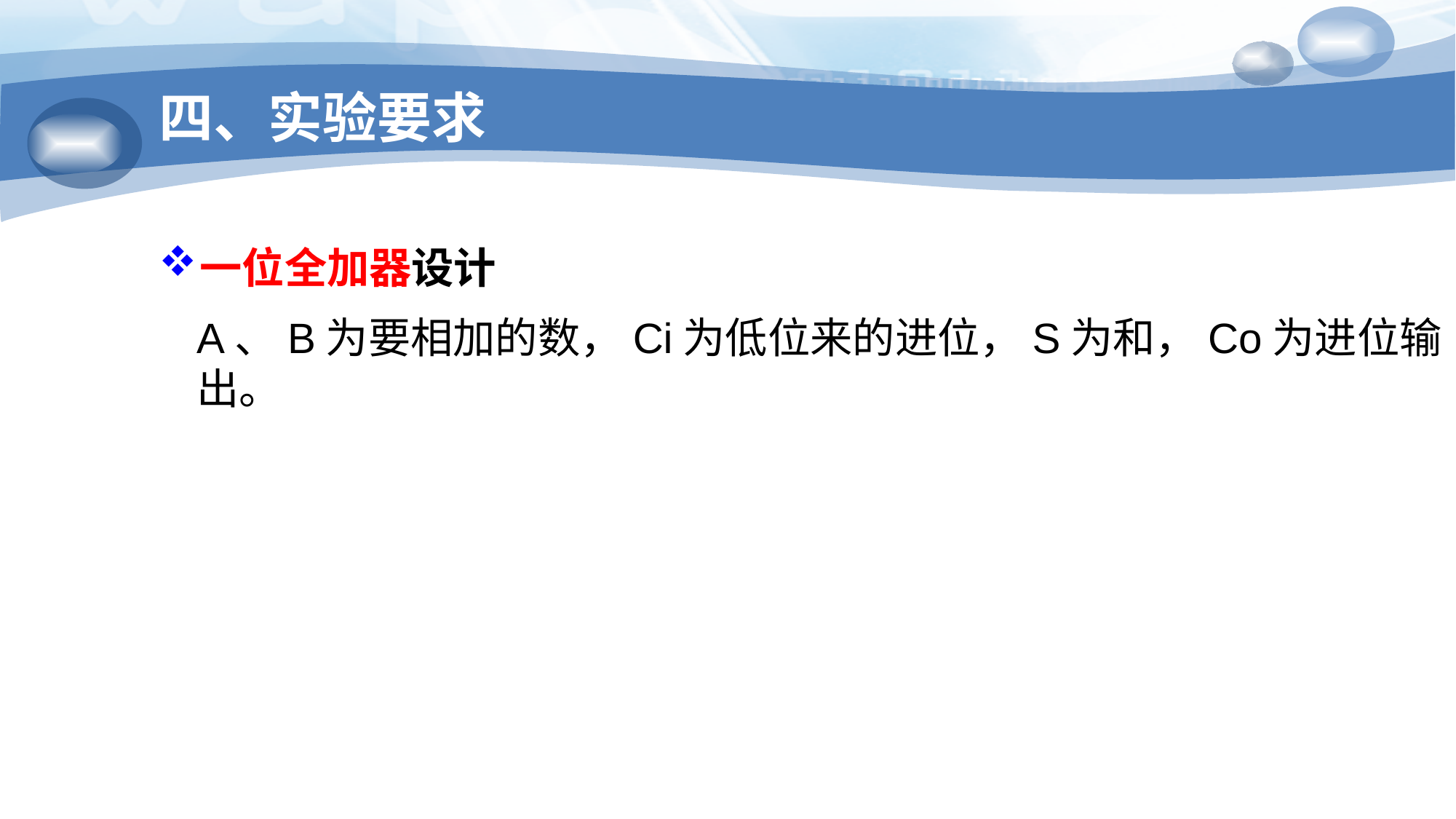

# 四、实验要求
一位全加器设计

A、B为要相加的数，Ci为低位来的进位，S为和，Co为进位输出。